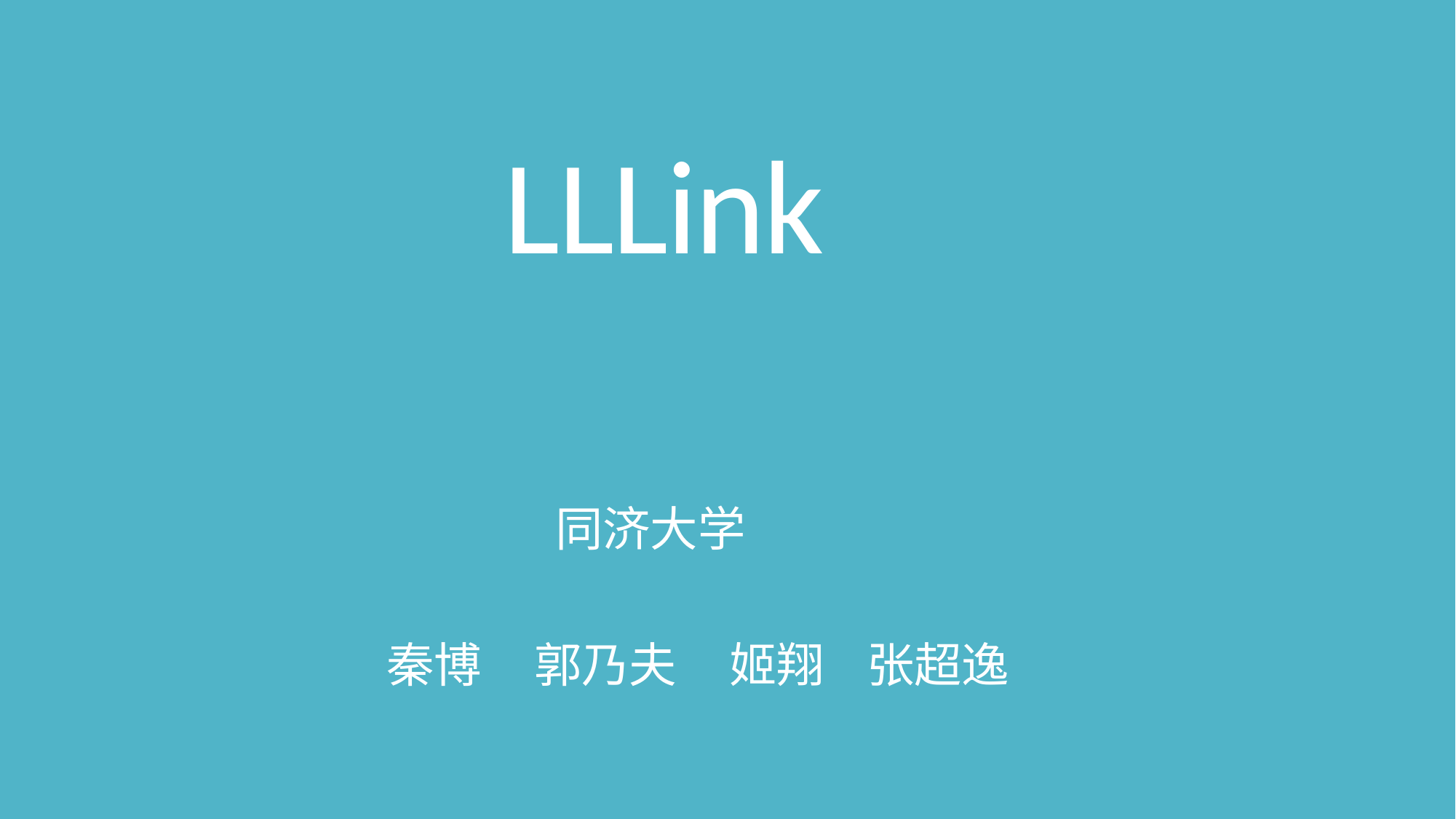

# LLLink
                                           同济大学

                           秦博     郭乃夫     姬翔    张超逸